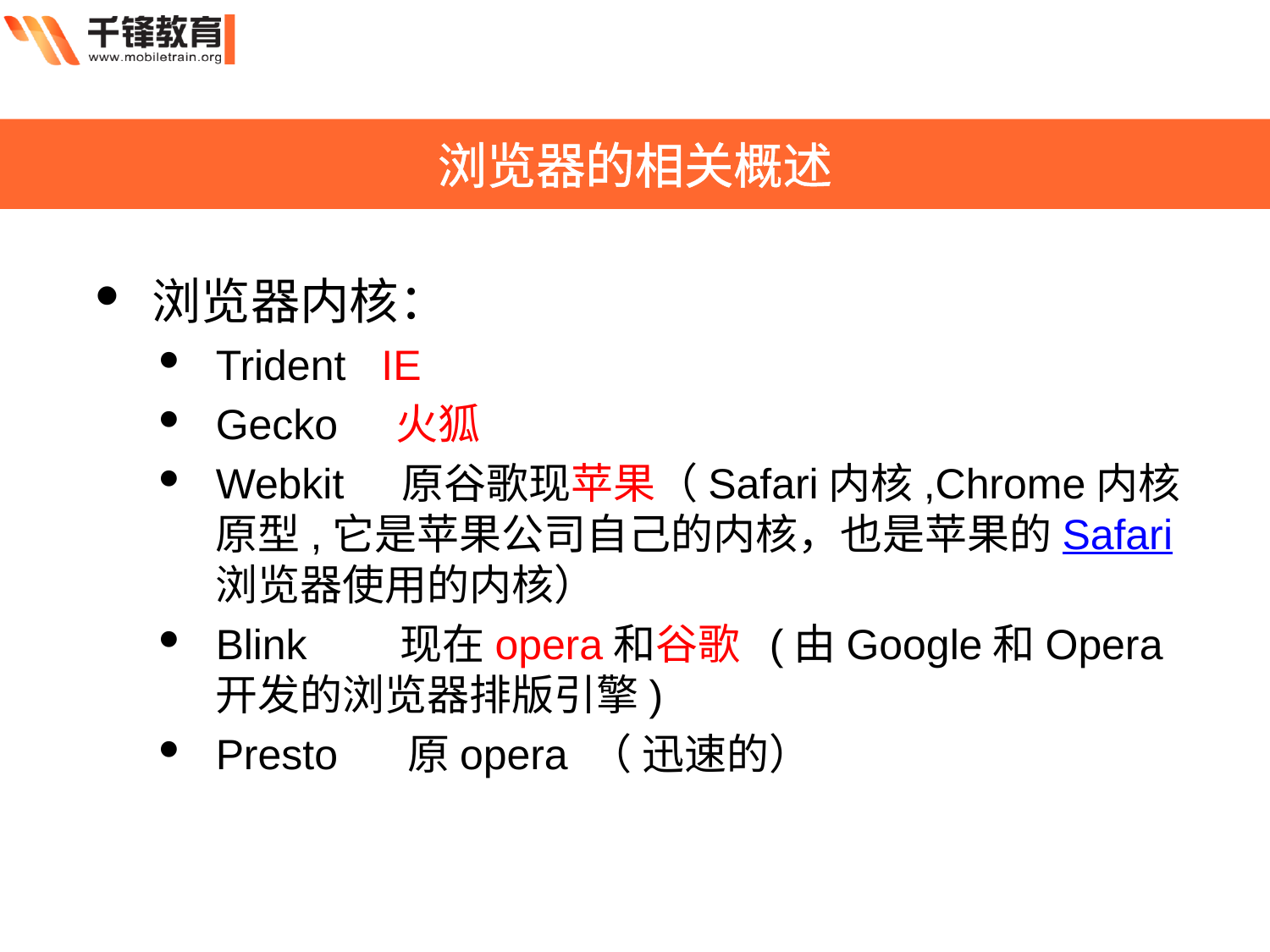

浏览器的相关概述
浏览器内核：
Trident   IE
Gecko    火狐
Webkit    原谷歌现苹果（Safari内核,Chrome内核原型,它是苹果公司自己的内核，也是苹果的Safari浏览器使用的内核）
Blink       现在opera和谷歌  (由Google和Opera 开发的浏览器排版引擎)
Presto     原opera （ 迅速的）